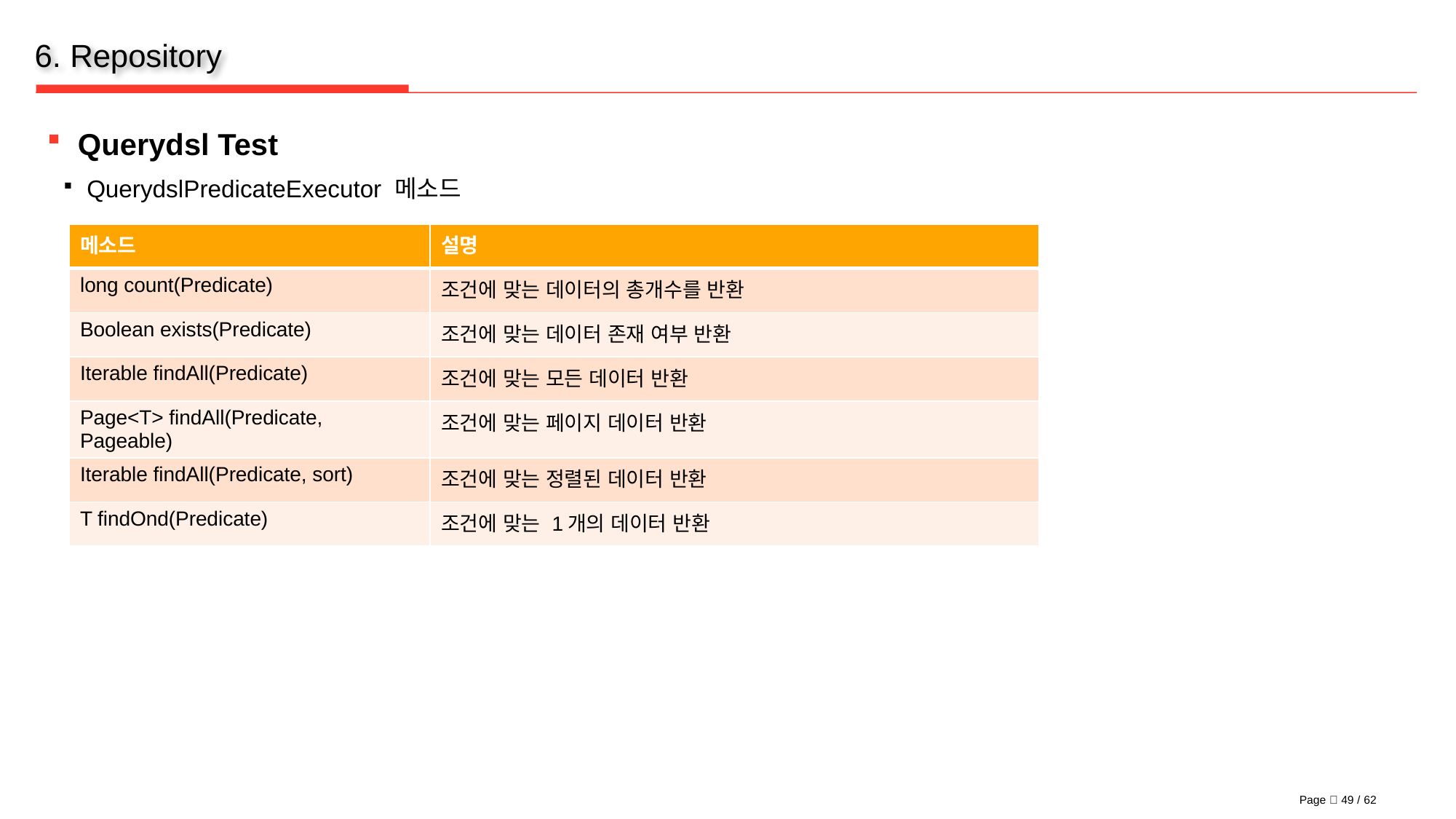

# 6. Repository
Querydsl Test
QuerydslPredicateExecutor 메소드

| 메소드 | 설명 |
| --- | --- |
| long count(Predicate) | 조건에 맞는 데이터의 총개수를 반환 |
| Boolean exists(Predicate) | 조건에 맞는 데이터 존재 여부 반환 |
| Iterable findAll(Predicate) | 조건에 맞는 모든 데이터 반환 |
| Page<T> findAll(Predicate, Pageable) | 조건에 맞는 페이지 데이터 반환 |
| Iterable findAll(Predicate, sort) | 조건에 맞는 정렬된 데이터 반환 |
| T findOnd(Predicate) | 조건에 맞는 1개의 데이터 반환 |